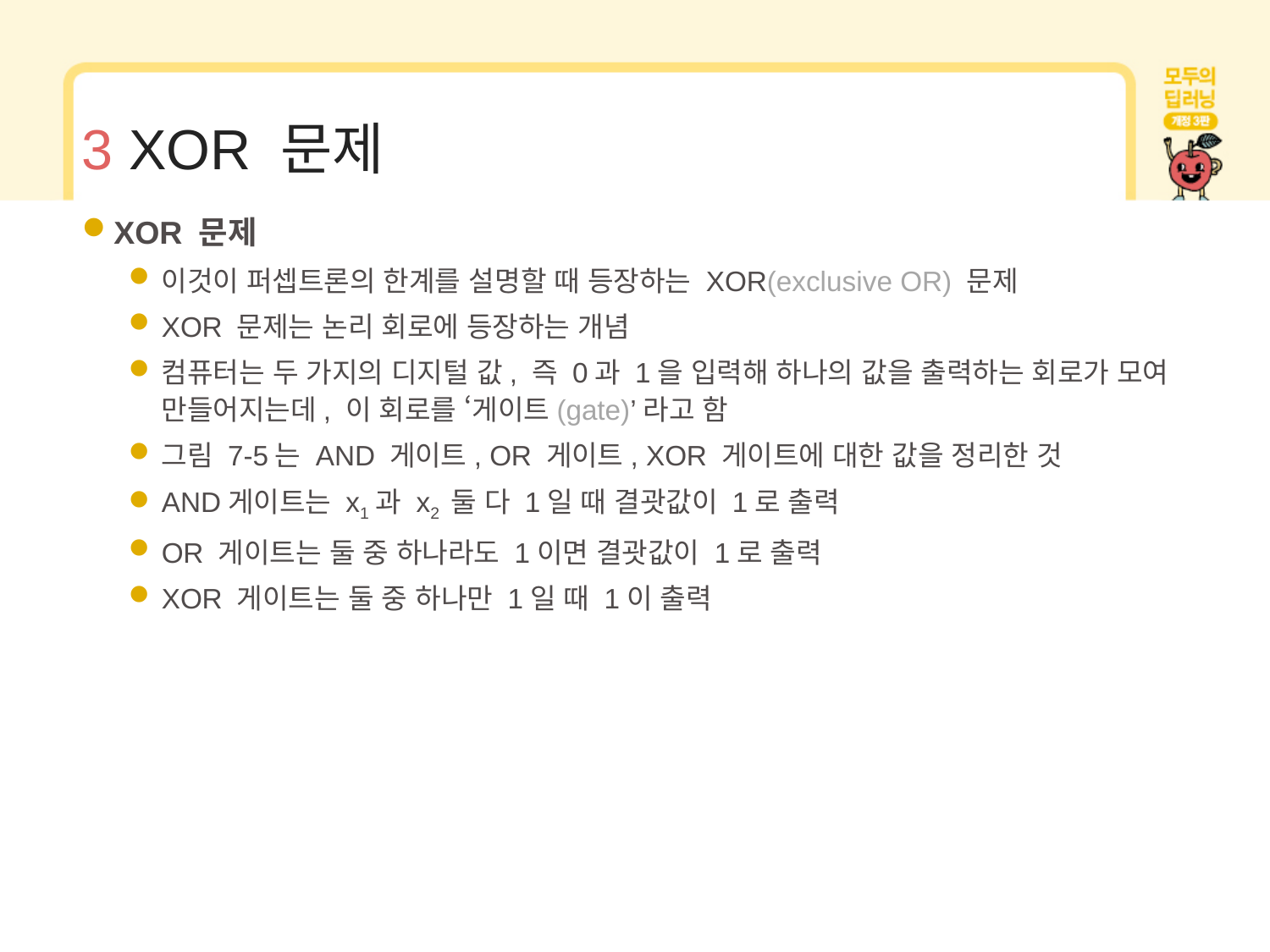

# 3 XOR 문제
XOR 문제
이것이 퍼셉트론의 한계를 설명할 때 등장하는 XOR(exclusive OR) 문제
XOR 문제는 논리 회로에 등장하는 개념
컴퓨터는 두 가지의 디지털 값, 즉 0과 1을 입력해 하나의 값을 출력하는 회로가 모여 만들어지는데, 이 회로를 ‘게이트(gate)’라고 함
그림 7-5는 AND 게이트, OR 게이트, XOR 게이트에 대한 값을 정리한 것
AND게이트는 x1과 x2 둘 다 1일 때 결괏값이 1로 출력
OR 게이트는 둘 중 하나라도 1이면 결괏값이 1로 출력
XOR 게이트는 둘 중 하나만 1일 때 1이 출력